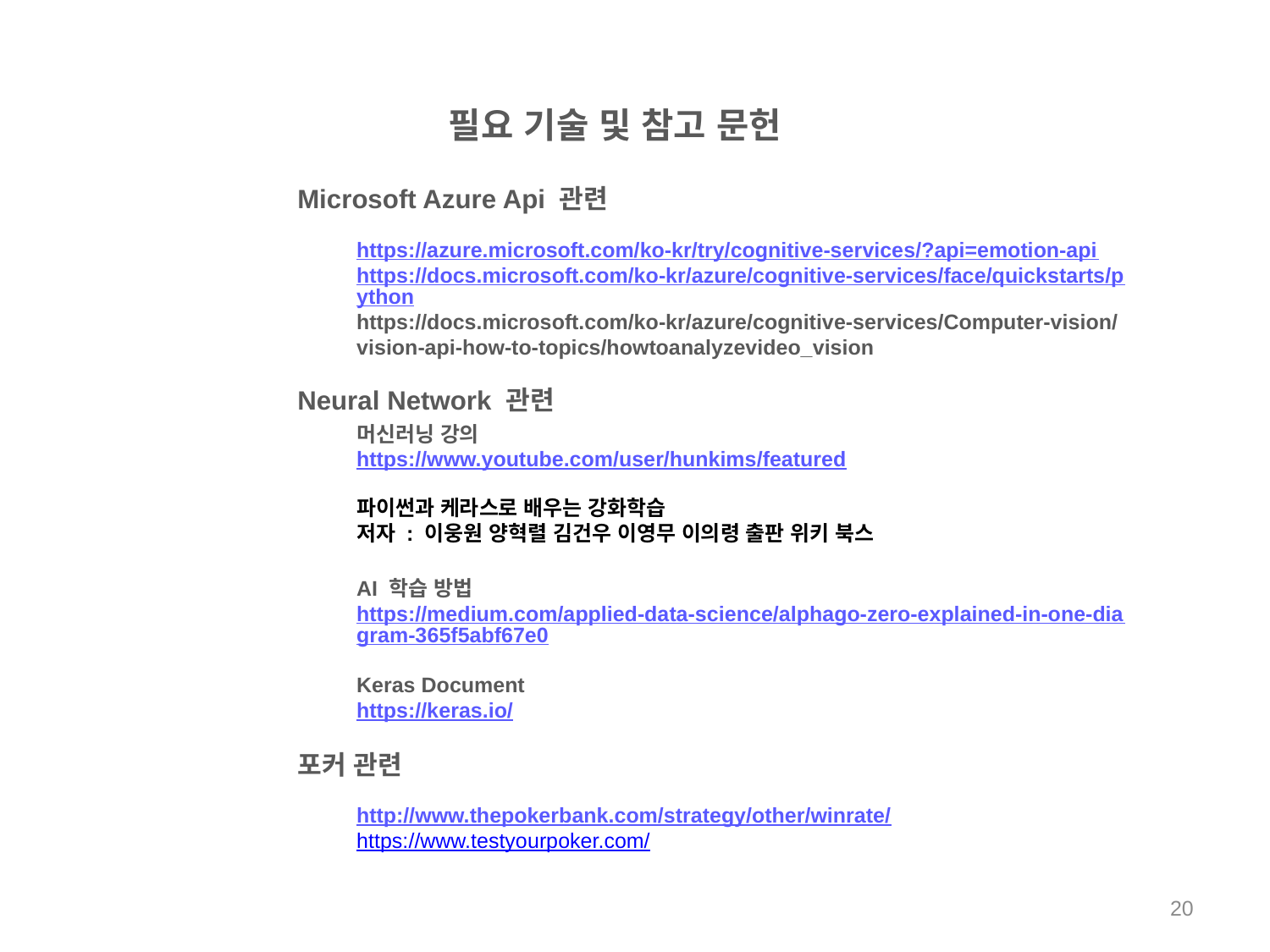

필요 기술 및 참고 문헌
Microsoft Azure Api 관련
https://azure.microsoft.com/ko-kr/try/cognitive-services/?api=emotion-api
https://docs.microsoft.com/ko-kr/azure/cognitive-services/face/quickstarts/python
https://docs.microsoft.com/ko-kr/azure/cognitive-services/Computer-vision/vision-api-how-to-topics/howtoanalyzevideo_vision

Neural Network 관련
머신러닝 강의
https://www.youtube.com/user/hunkims/featured

파이썬과 케라스로 배우는 강화학습
저자 : 이웅원 양혁렬 김건우 이영무 이의령 출판 위키 북스

AI 학습 방법
https://medium.com/applied-data-science/alphago-zero-explained-in-one-diagram-365f5abf67e0

Keras Document
https://keras.io/

포커 관련
http://www.thepokerbank.com/strategy/other/winrate/
https://www.testyourpoker.com/

20